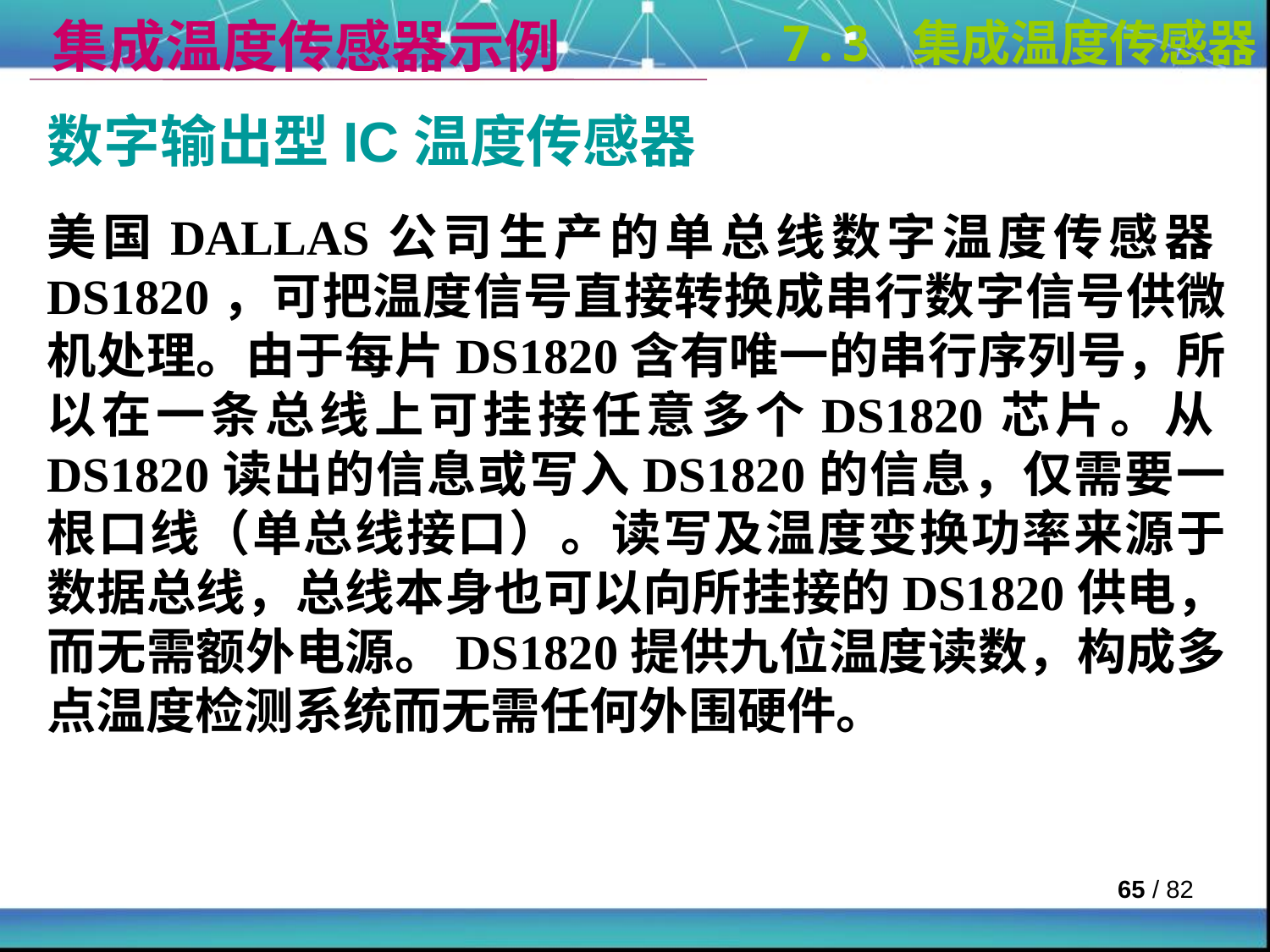

集成温度传感器示例
7.3 集成温度传感器

数字输出型IC温度传感器
美国DALLAS公司生产的单总线数字温度传感器DS1820，可把温度信号直接转换成串行数字信号供微机处理。由于每片DS1820含有唯一的串行序列号，所以在一条总线上可挂接任意多个DS1820芯片。从DS1820读出的信息或写入DS1820的信息，仅需要一根口线（单总线接口）。读写及温度变换功率来源于数据总线，总线本身也可以向所挂接的DS1820供电，而无需额外电源。DS1820提供九位温度读数，构成多点温度检测系统而无需任何外围硬件。
65 / 82